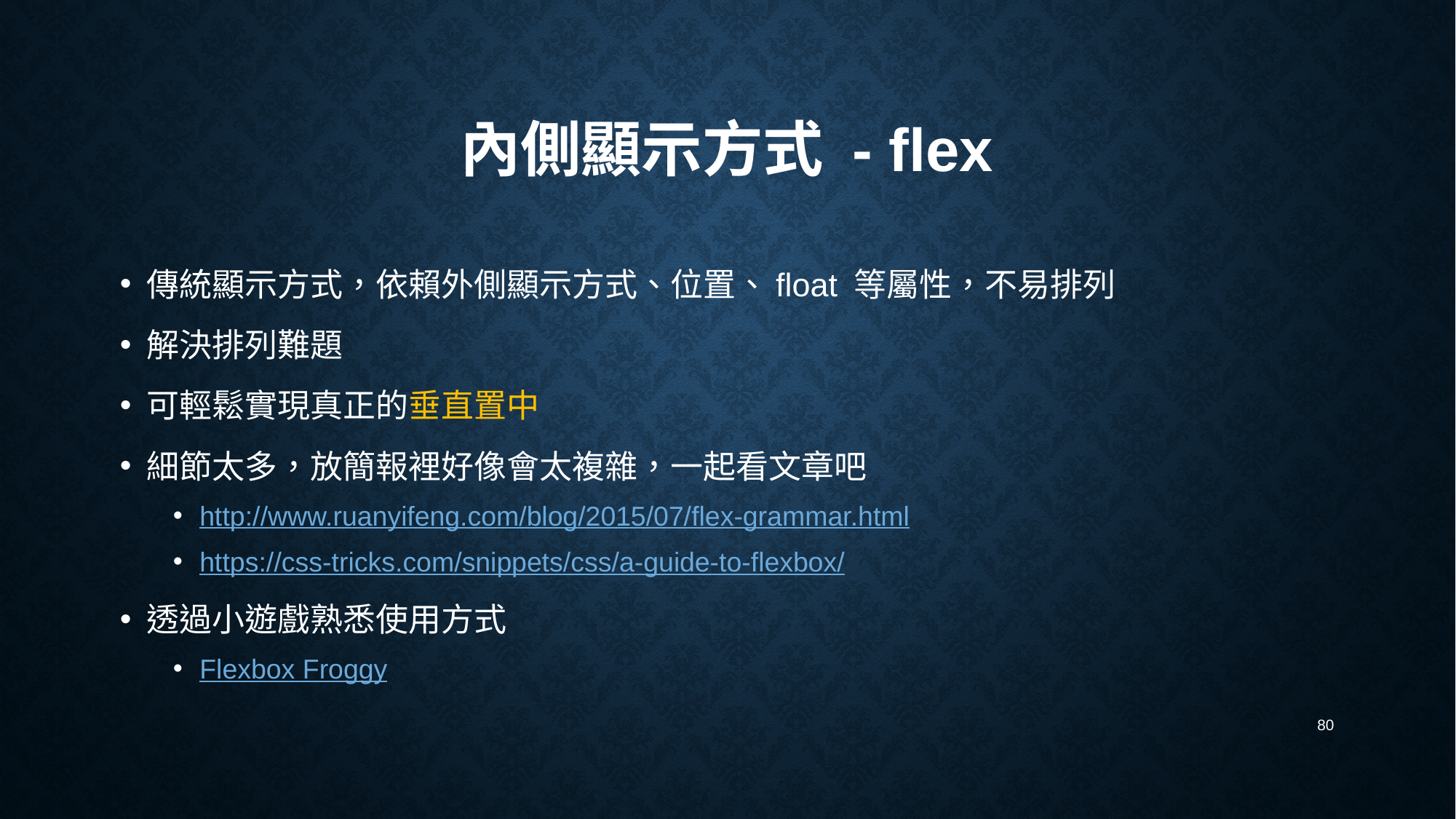

# 內側顯示方式 - flex
傳統顯示方式，依賴外側顯示方式、位置、float 等屬性，不易排列
解決排列難題
可輕鬆實現真正的垂直置中
細節太多，放簡報裡好像會太複雜，一起看文章吧
http://www.ruanyifeng.com/blog/2015/07/flex-grammar.html
https://css-tricks.com/snippets/css/a-guide-to-flexbox/
透過小遊戲熟悉使用方式
Flexbox Froggy
80